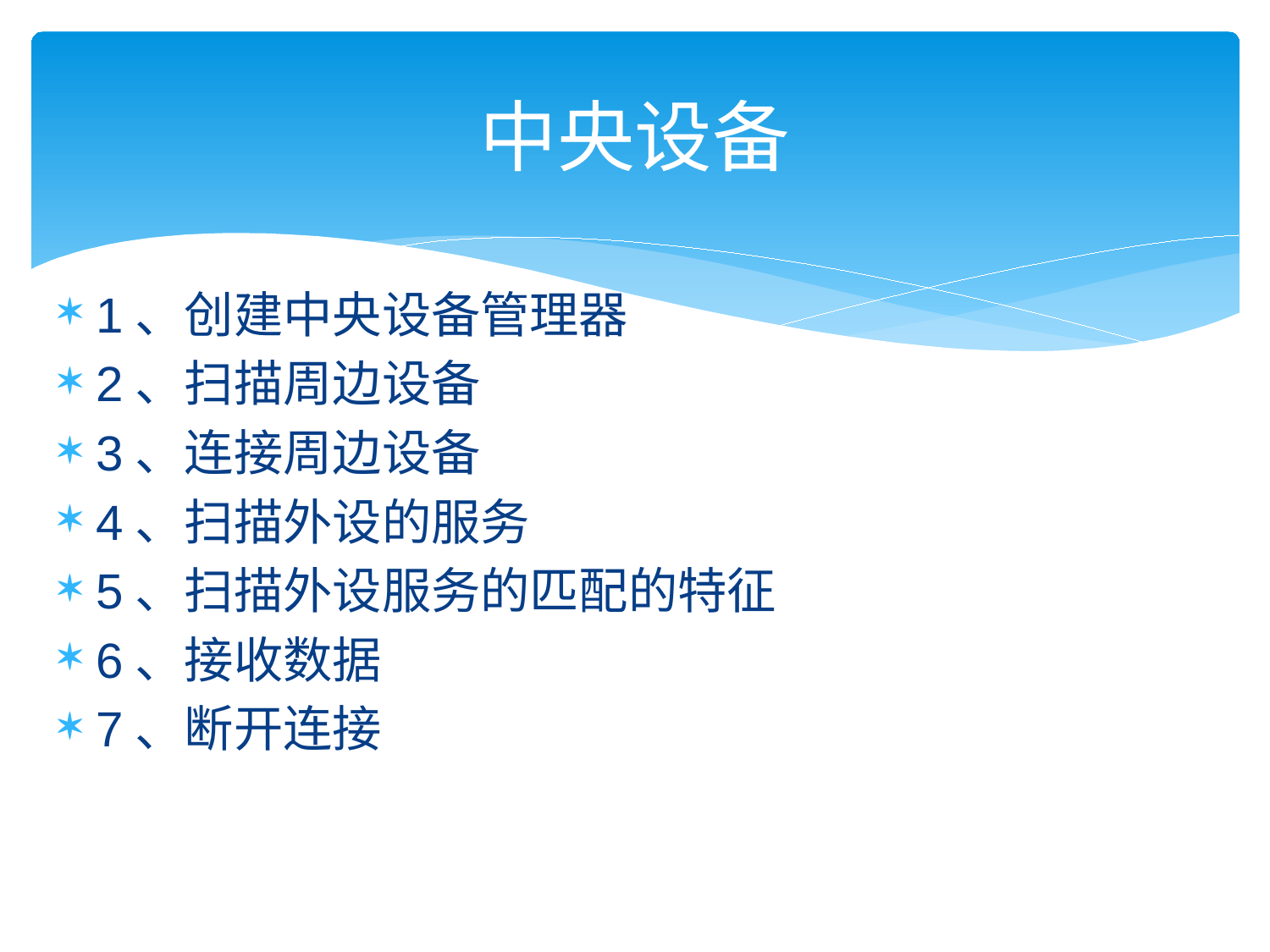

# 中央设备
1、创建中央设备管理器
2、扫描周边设备
3、连接周边设备
4、扫描外设的服务
5、扫描外设服务的匹配的特征
6、接收数据
7、断开连接